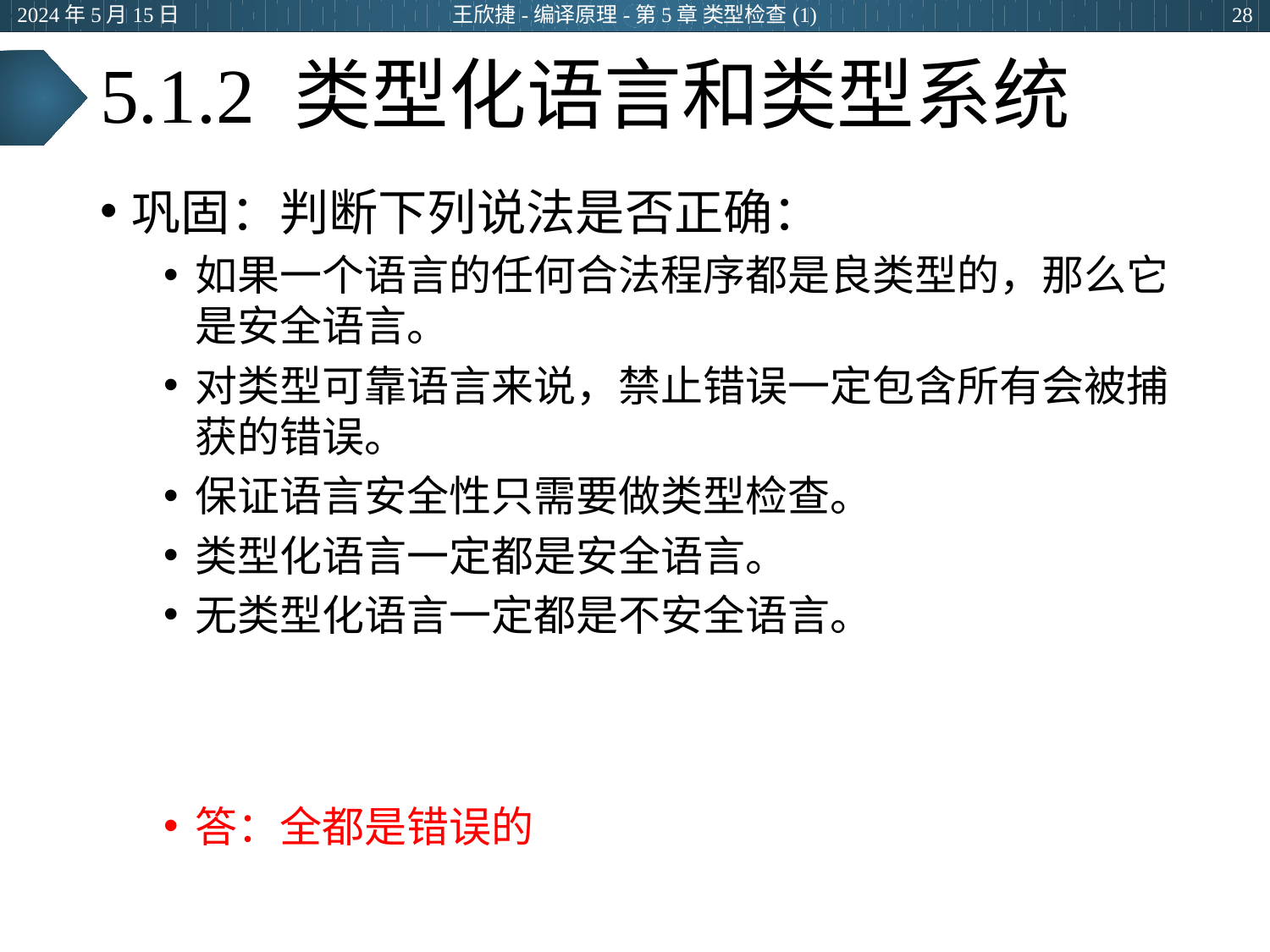

2024年5月15日
王欣捷-编译原理-第5章 类型检查(1)
28
# 5.1.2 类型化语言和类型系统
巩固：判断下列说法是否正确：
如果一个语言的任何合法程序都是良类型的，那么它是安全语言。
对类型可靠语言来说，禁止错误一定包含所有会被捕获的错误。
保证语言安全性只需要做类型检查。
类型化语言一定都是安全语言。
无类型化语言一定都是不安全语言。

答：全都是错误的